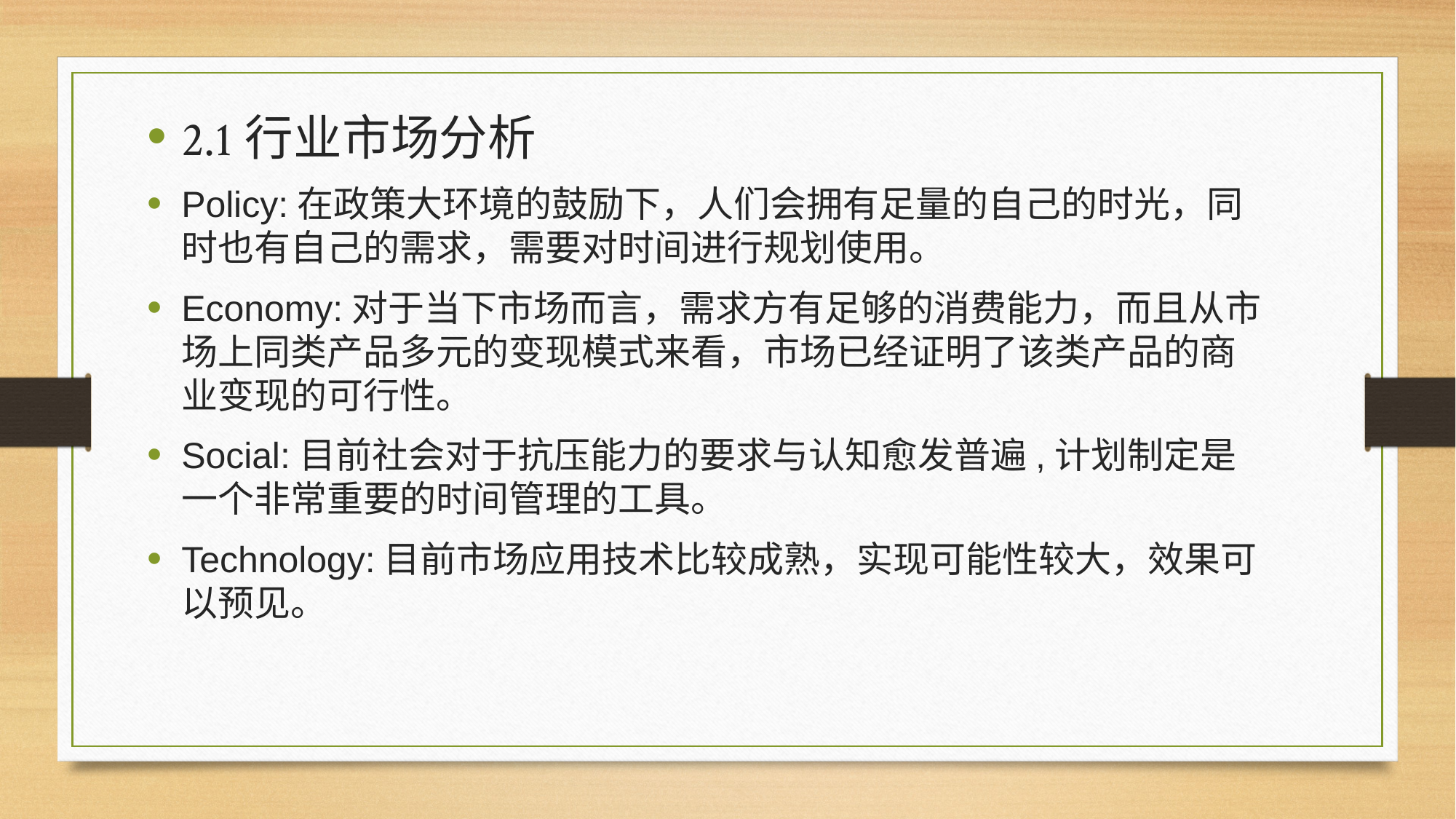

2.1行业市场分析
Policy:在政策大环境的鼓励下，人们会拥有足量的自己的时光，同时也有自己的需求，需要对时间进行规划使用。
Economy:对于当下市场而言，需求方有足够的消费能力，而且从市场上同类产品多元的变现模式来看，市场已经证明了该类产品的商业变现的可行性。
Social:目前社会对于抗压能力的要求与认知愈发普遍,计划制定是一个非常重要的时间管理的工具。
Technology:目前市场应用技术比较成熟，实现可能性较大，效果可以预见。